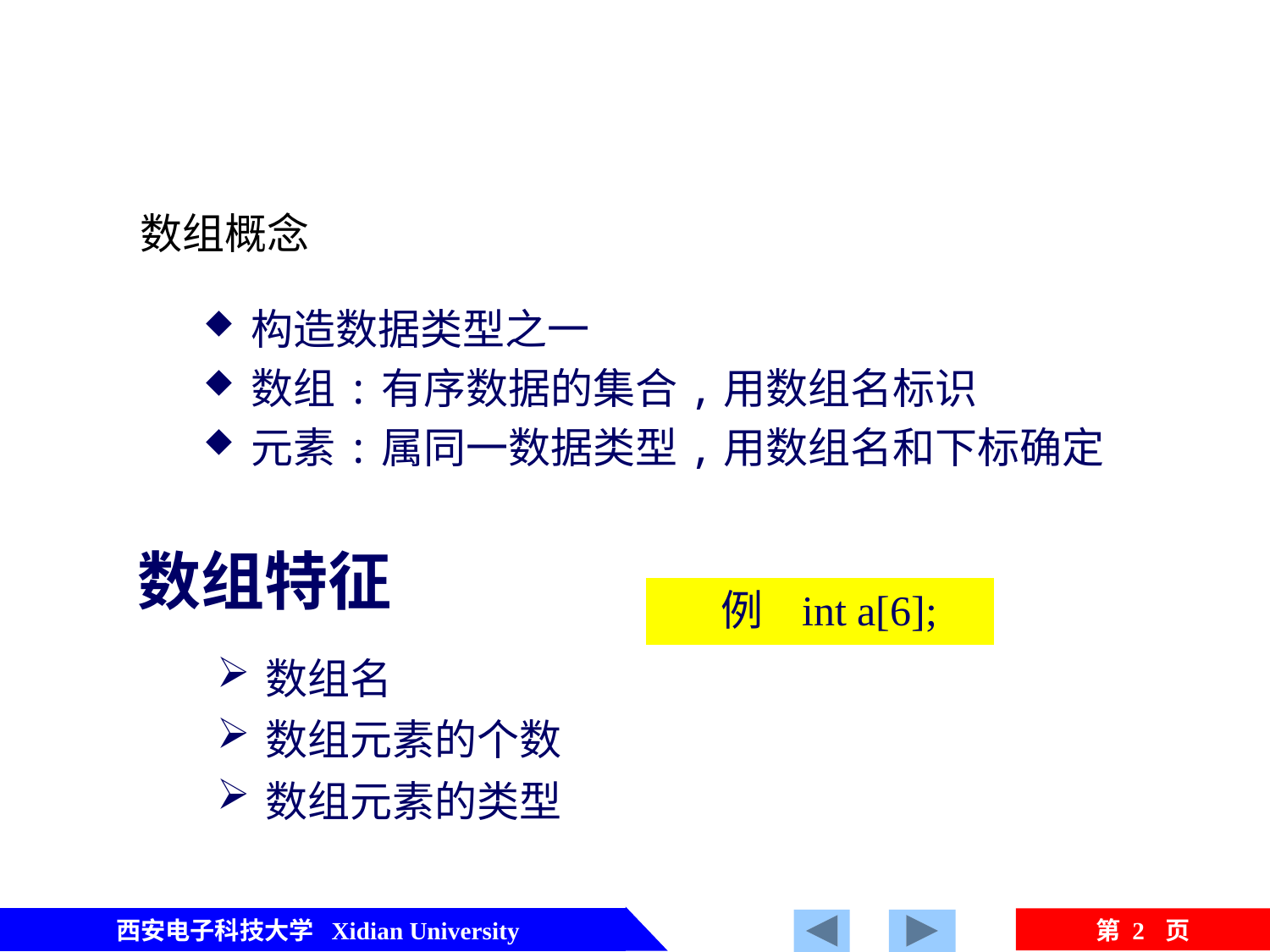

数组概念
构造数据类型之一
数组:有序数据的集合,用数组名标识
元素:属同一数据类型,用数组名和下标确定

数组特征
例   int a[6];
数组名
数组元素的个数
数组元素的类型